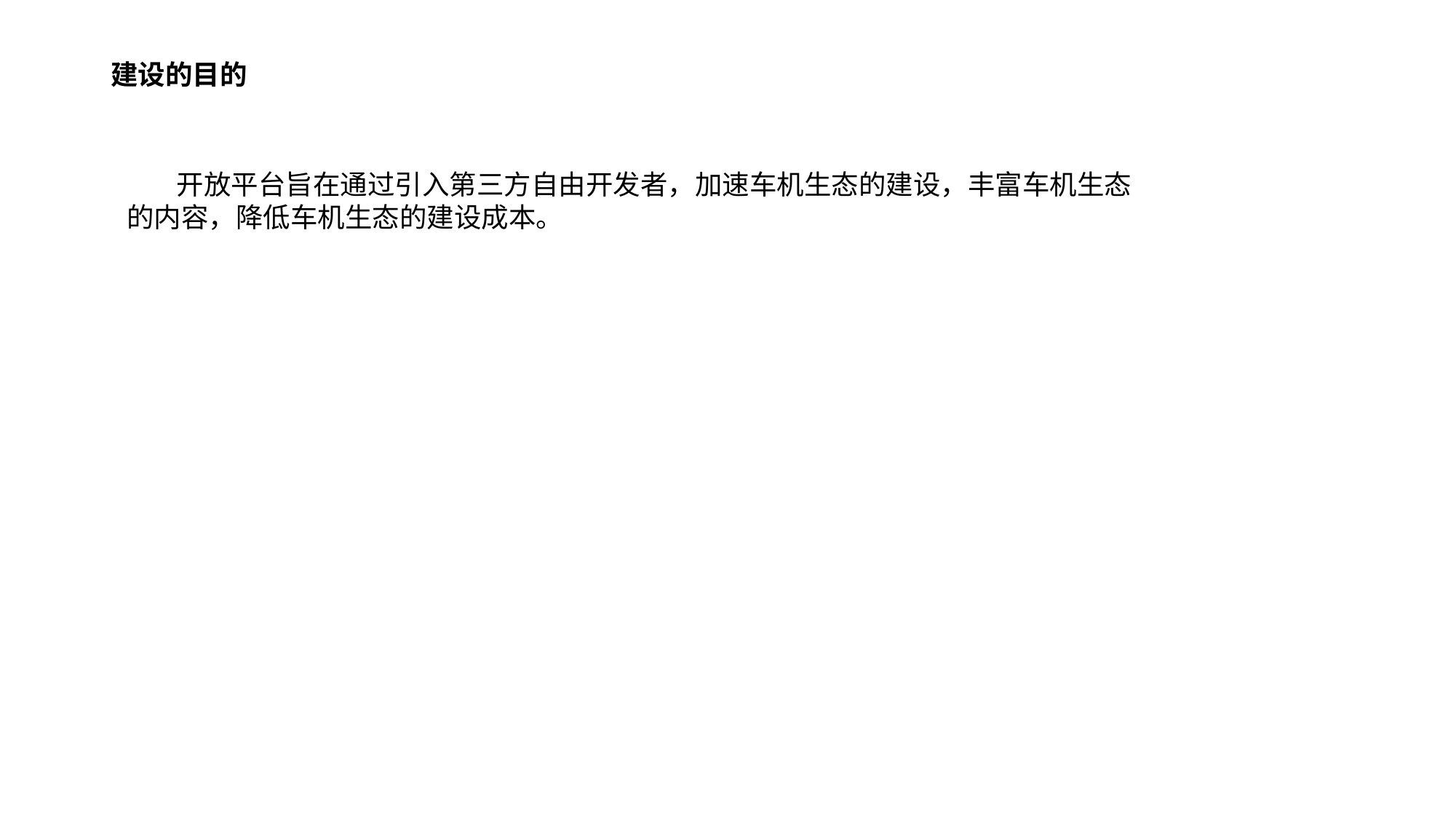

# 建设的目的
       开放平台旨在通过引入第三方自由开发者，加速车机生态的建设，丰富车机生态的内容，降低车机生态的建设成本。